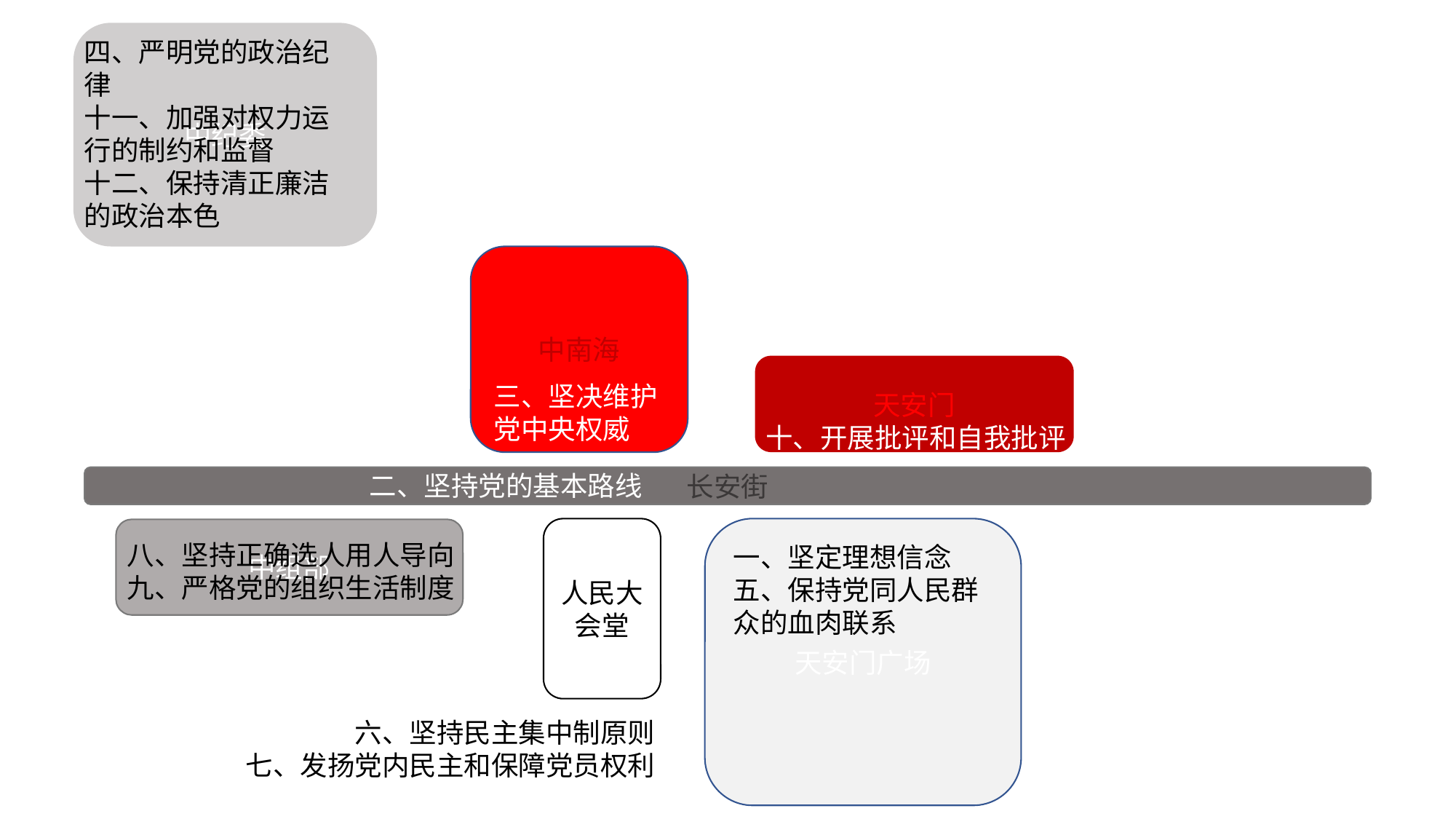

中纪委
四、严明党的政治纪律
十一、加强对权力运行的制约和监督
十二、保持清正廉洁的政治本色
中南海
天安门
三、坚决维护党中央权威
十、开展批评和自我批评
二、坚持党的基本路线
长安街
八、坚持正确选人用人导向
九、严格党的组织生活制度
人民大会堂
天安门广场
中组部
一、坚定理想信念
五、保持党同人民群众的血肉联系
六、坚持民主集中制原则
七、发扬党内民主和保障党员权利